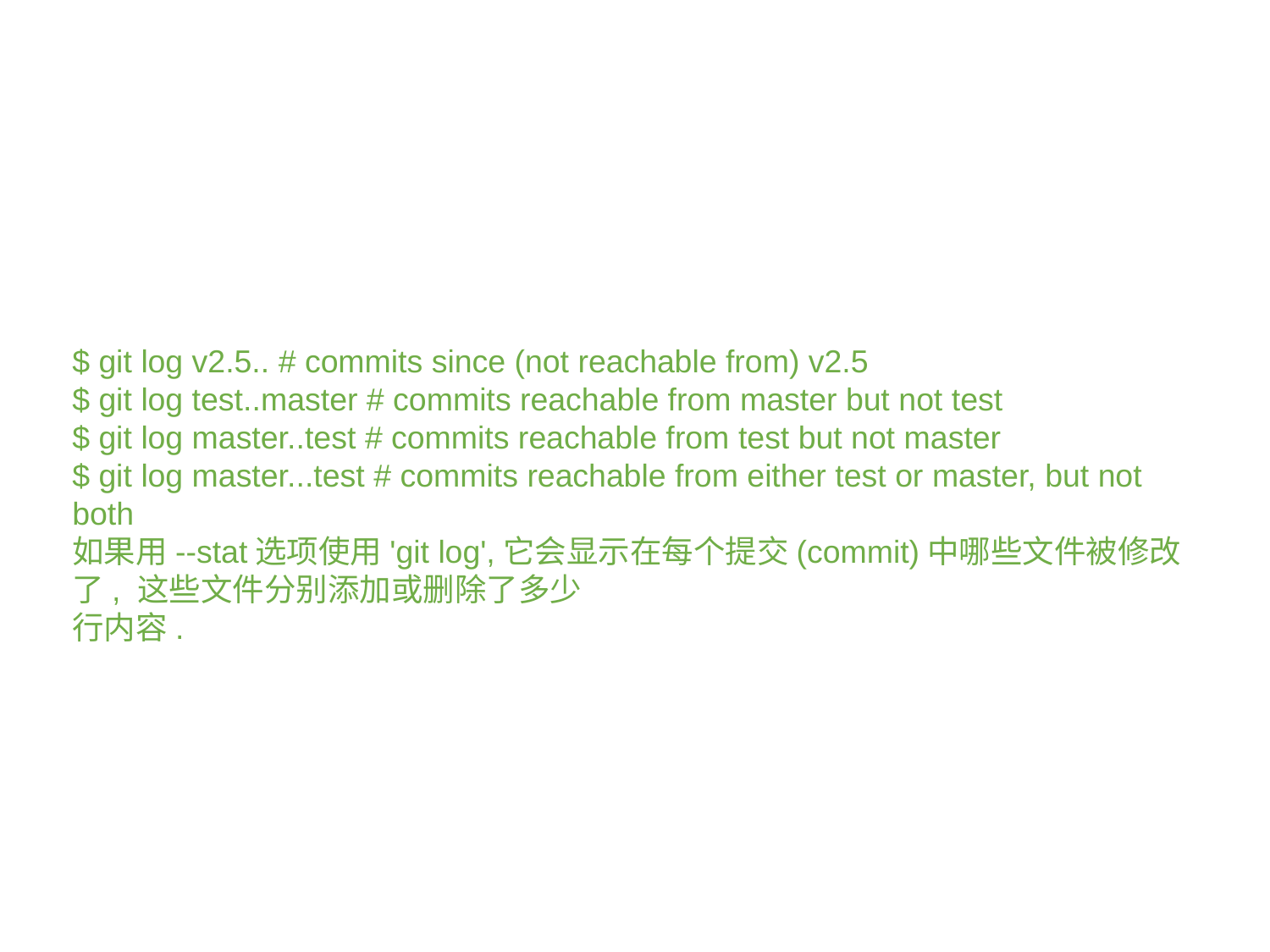

$ git log v2.5.. # commits since (not reachable from) v2.5
$ git log test..master # commits reachable from master but not test
$ git log master..test # commits reachable from test but not master
$ git log master...test # commits reachable from either test or master, but not both
如果用--stat选项使用'git log',它会显示在每个提交(commit)中哪些文件被修改了, 这些文件分别添加或删除了多少
行内容.